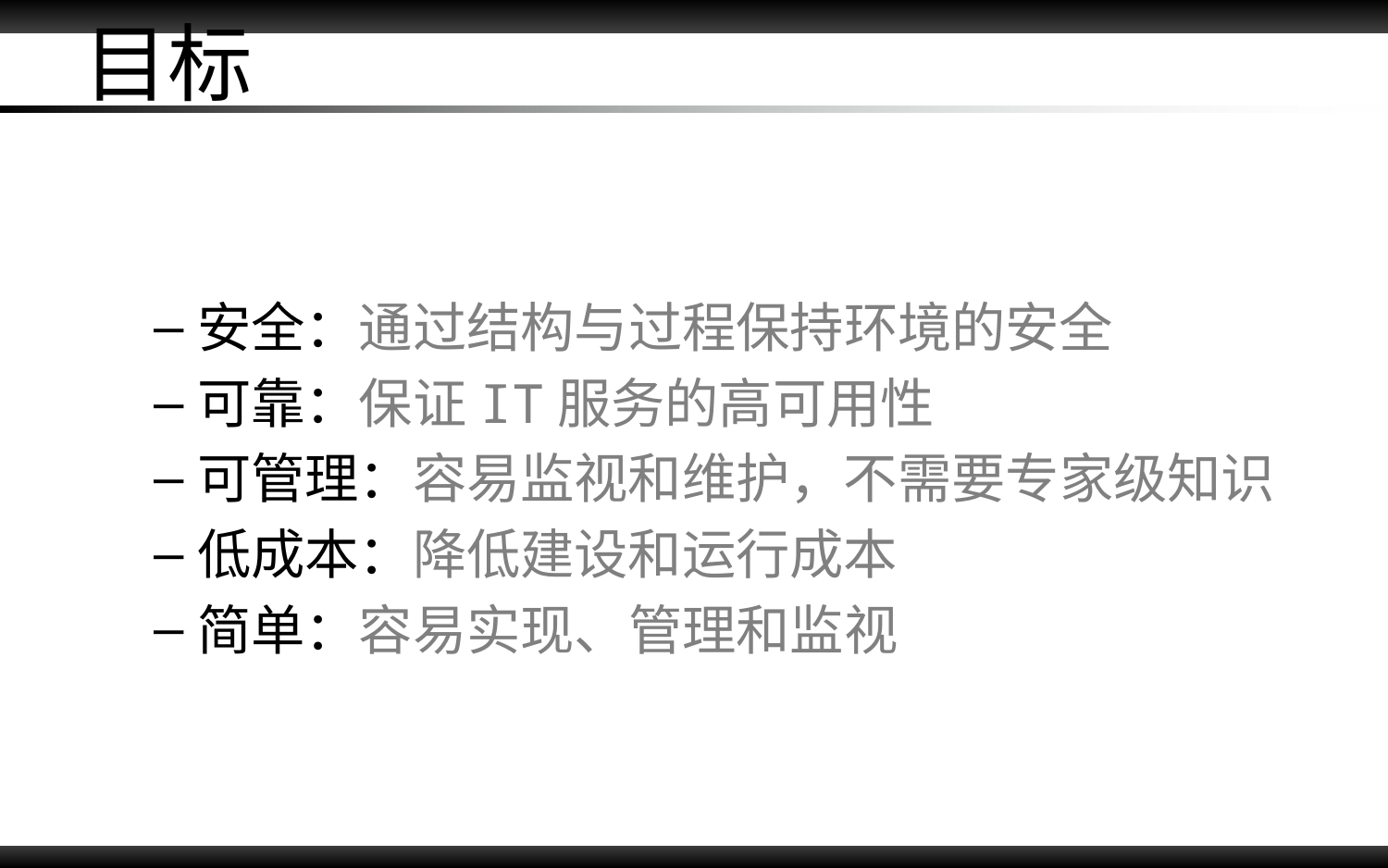

# 目标
安全：通过结构与过程保持环境的安全
可靠：保证IT服务的高可用性
可管理：容易监视和维护，不需要专家级知识
低成本：降低建设和运行成本
简单：容易实现、管理和监视